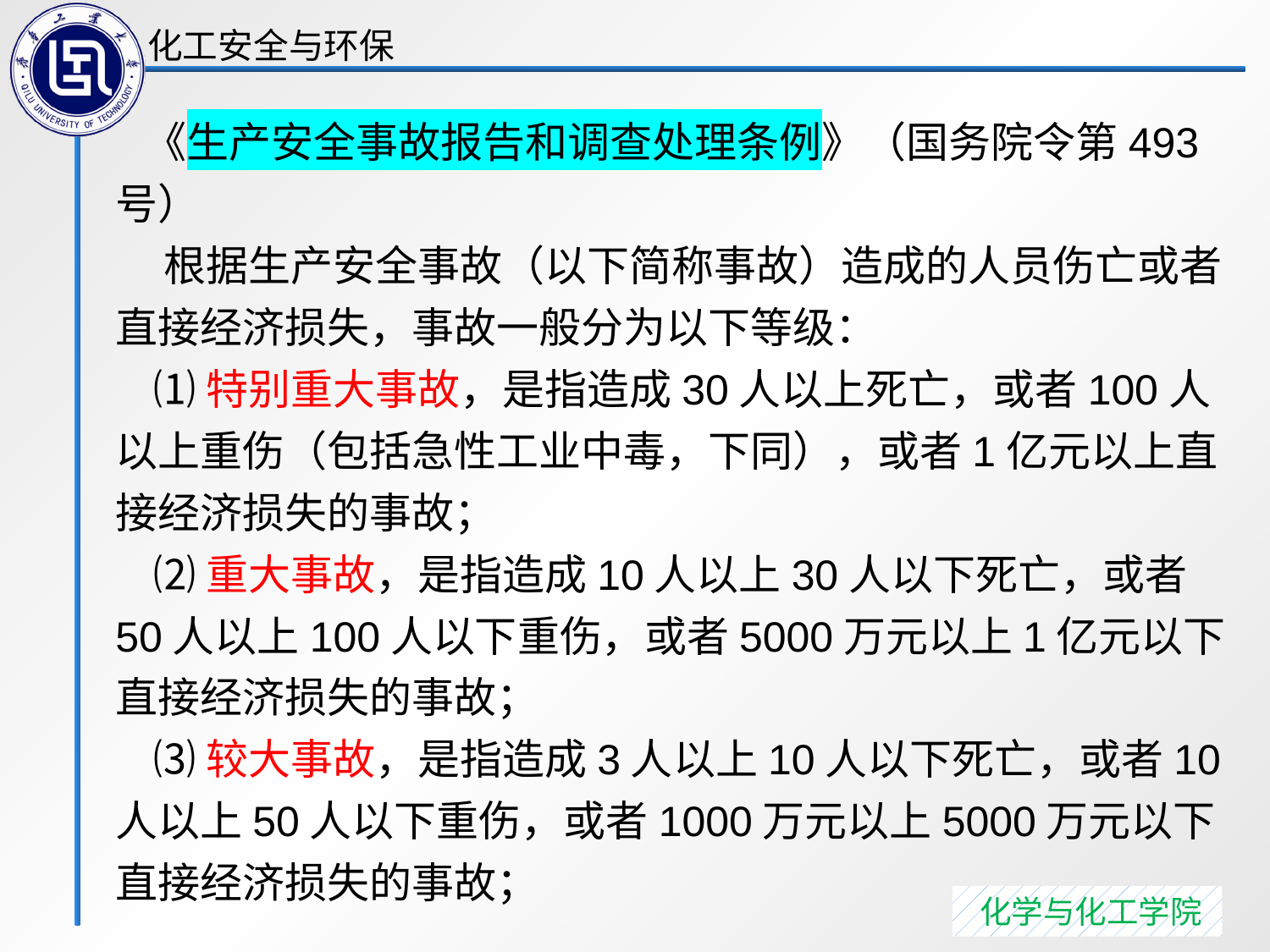

《生产安全事故报告和调查处理条例》（国务院令第493号）
    根据生产安全事故（以下简称事故）造成的人员伤亡或者直接经济损失，事故一般分为以下等级：
    ⑴特别重大事故，是指造成30人以上死亡，或者100人以上重伤（包括急性工业中毒，下同），或者1亿元以上直接经济损失的事故；
    ⑵重大事故，是指造成10人以上30人以下死亡，或者50人以上100人以下重伤，或者5000万元以上1亿元以下直接经济损失的事故；
    ⑶较大事故，是指造成3人以上10人以下死亡，或者10人以上50人以下重伤，或者1000万元以上5000万元以下直接经济损失的事故；